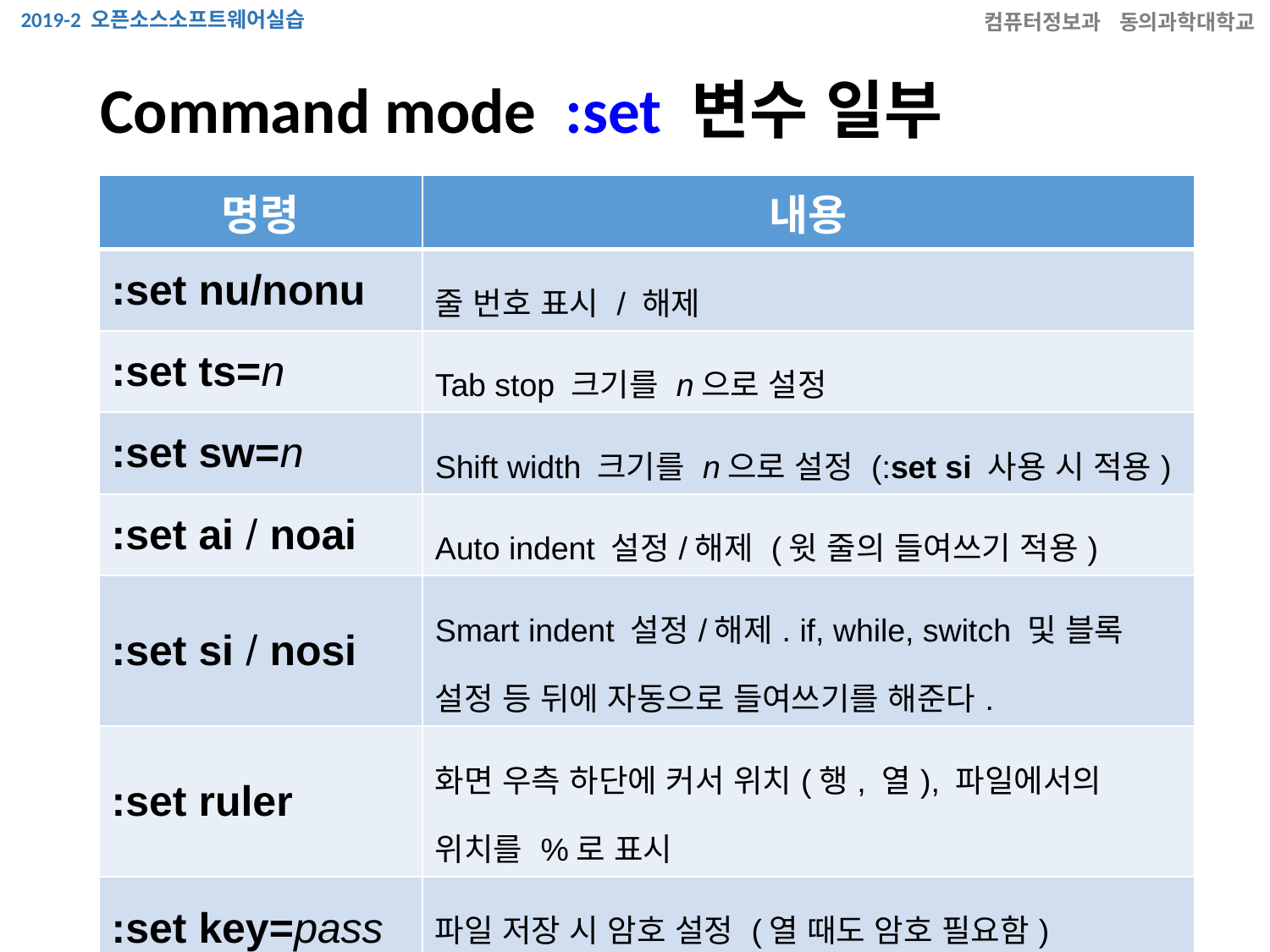

# Command mode  :set 변수 일부
| 명령 | 내용 |
| --- | --- |
| :set nu/nonu | 줄 번호 표시 / 해제 |
| :set ts=n | Tab stop 크기를 n으로 설정 |
| :set sw=n | Shift width 크기를 n으로 설정 (:set si 사용 시 적용) |
| :set ai / noai | Auto indent 설정/해제 (윗 줄의 들여쓰기 적용) |
| :set si / nosi | Smart indent 설정/해제. if, while, switch 및 블록 설정 등 뒤에 자동으로 들여쓰기를 해준다. |
| :set ruler | 화면 우측 하단에 커서 위치(행, 열), 파일에서의 위치를 %로 표시 |
| :set key=pass :set key= | 파일 저장 시 암호 설정 (열 때도 암호 필요함) 암호 설정 해제 |